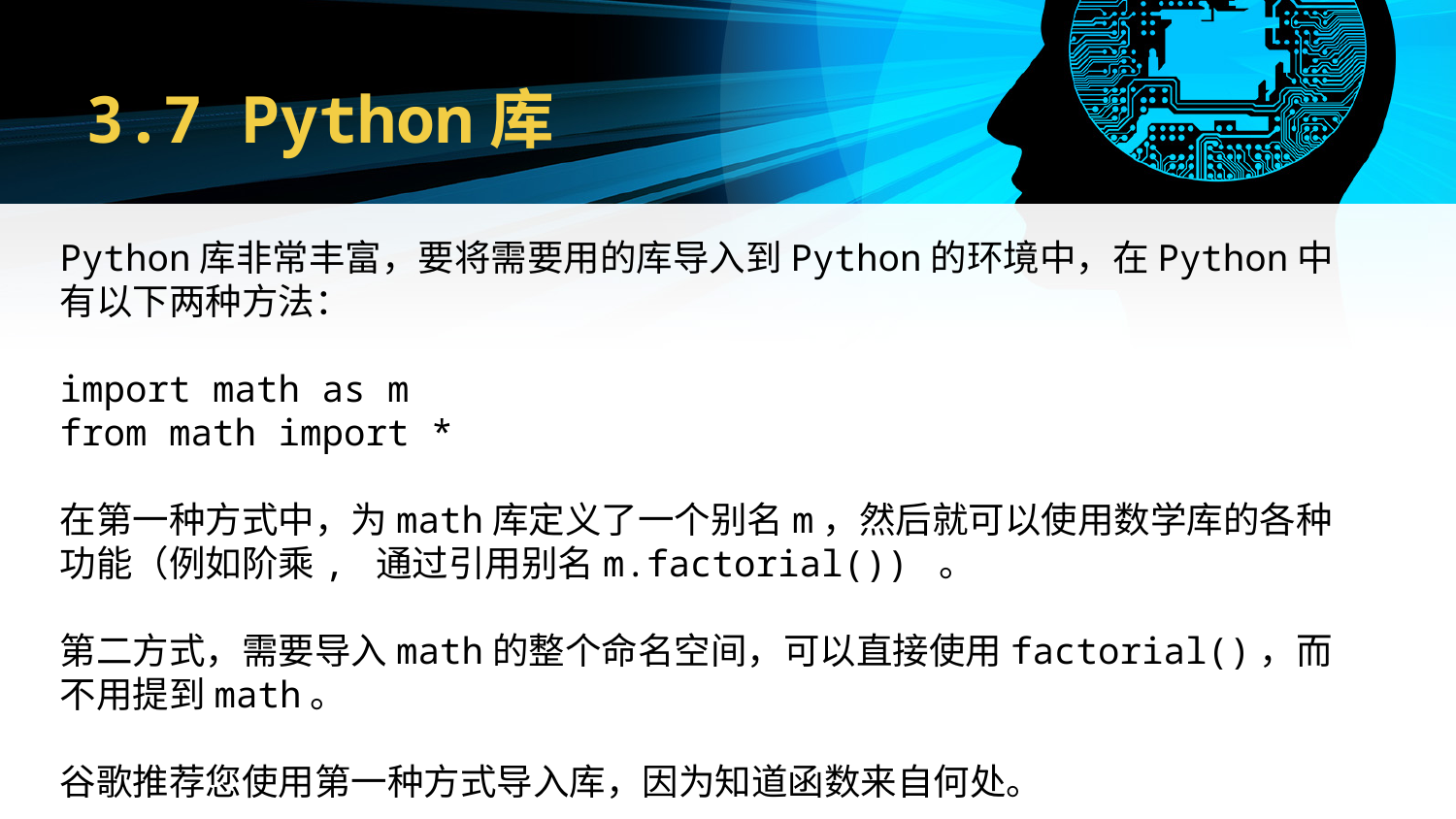

# 3.7 Python库
Python库非常丰富，要将需要用的库导入到Python的环境中，在Python中有以下两种方法：

import math as m
from math import *

在第一种方式中，为math库定义了一个别名m，然后就可以使用数学库的各种功能（例如阶乘, 通过引用别名m.factorial()) 。

第二方式，需要导入math的整个命名空间，可以直接使用factorial()，而不用提到math。

谷歌推荐您使用第一种方式导入库，因为知道函数来自何处。